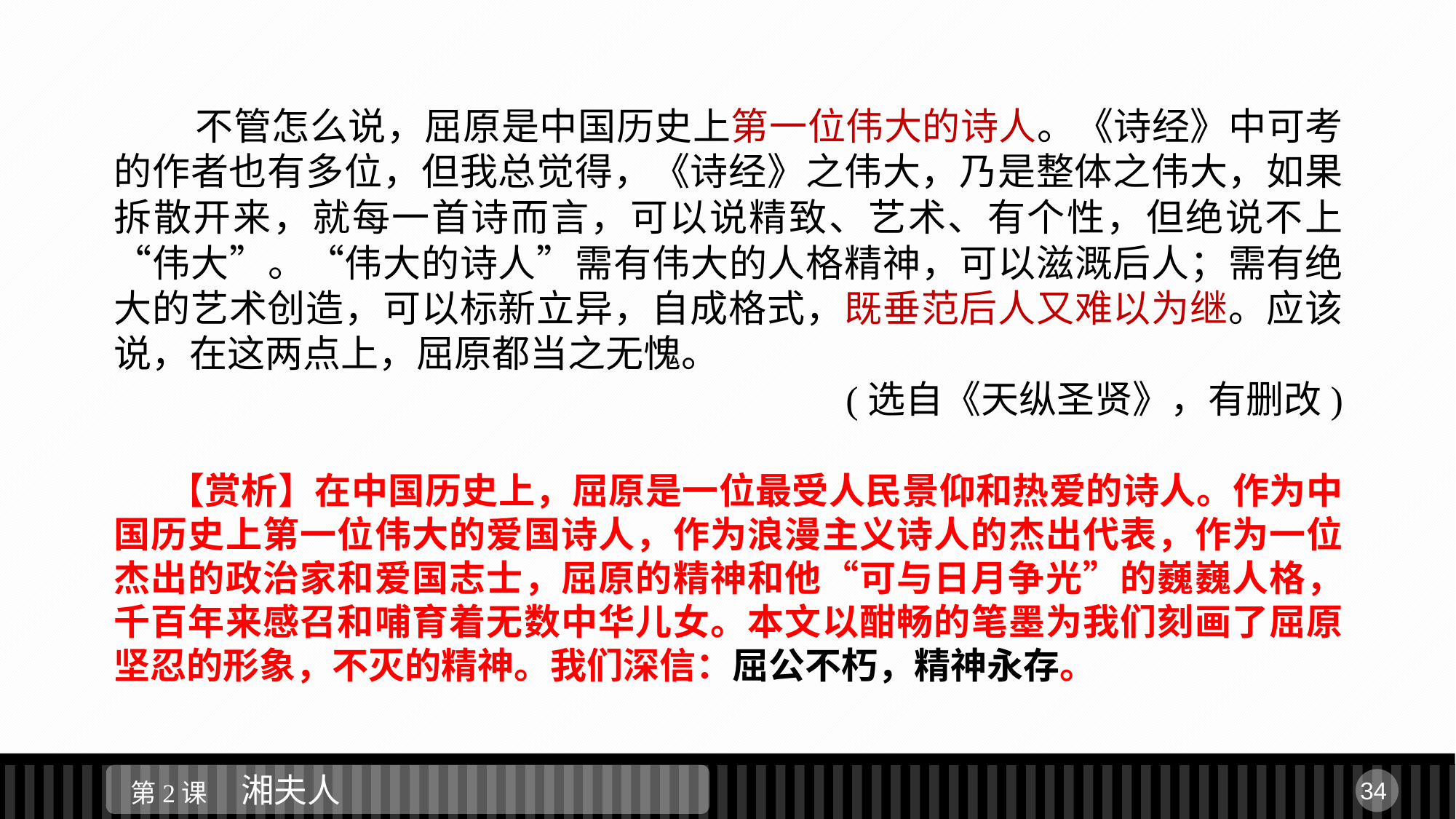

不管怎么说，屈原是中国历史上第一位伟大的诗人。《诗经》中可考的作者也有多位，但我总觉得，《诗经》之伟大，乃是整体之伟大，如果拆散开来，就每一首诗而言，可以说精致、艺术、有个性，但绝说不上“伟大”。“伟大的诗人”需有伟大的人格精神，可以滋溉后人；需有绝大的艺术创造，可以标新立异，自成格式，既垂范后人又难以为继。应该说，在这两点上，屈原都当之无愧。
(选自《天纵圣贤》，有删改)

     【赏析】在中国历史上，屈原是一位最受人民景仰和热爱的诗人。作为中国历史上第一位伟大的爱国诗人，作为浪漫主义诗人的杰出代表，作为一位杰出的政治家和爱国志士，屈原的精神和他“可与日月争光”的巍巍人格，千百年来感召和哺育着无数中华儿女。本文以酣畅的笔墨为我们刻画了屈原坚忍的形象，不灭的精神。我们深信：屈公不朽，精神永存。